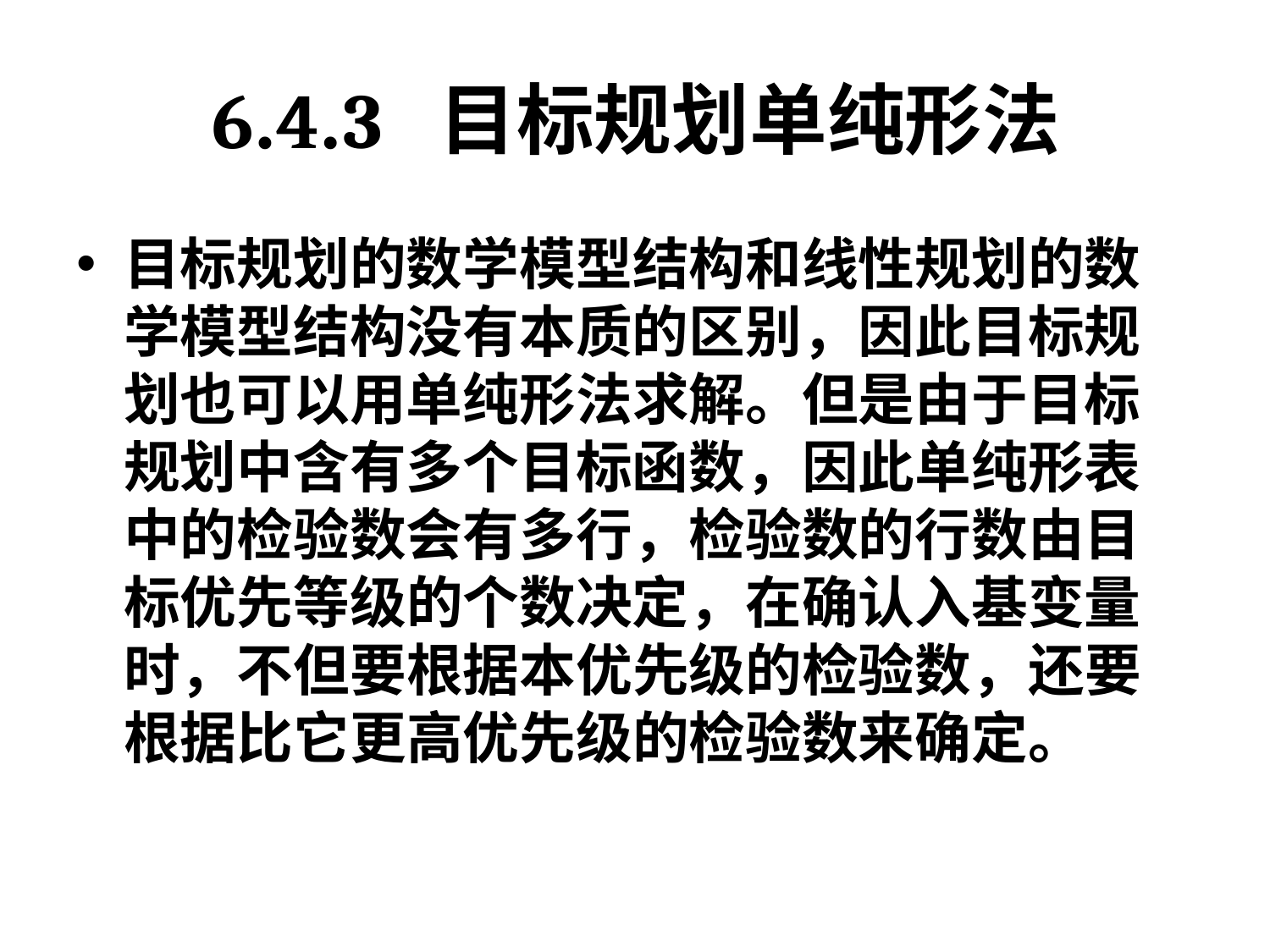

# 6.4.3  目标规划单纯形法
目标规划的数学模型结构和线性规划的数学模型结构没有本质的区别，因此目标规划也可以用单纯形法求解。但是由于目标规划中含有多个目标函数，因此单纯形表中的检验数会有多行，检验数的行数由目标优先等级的个数决定，在确认入基变量时，不但要根据本优先级的检验数，还要根据比它更高优先级的检验数来确定。